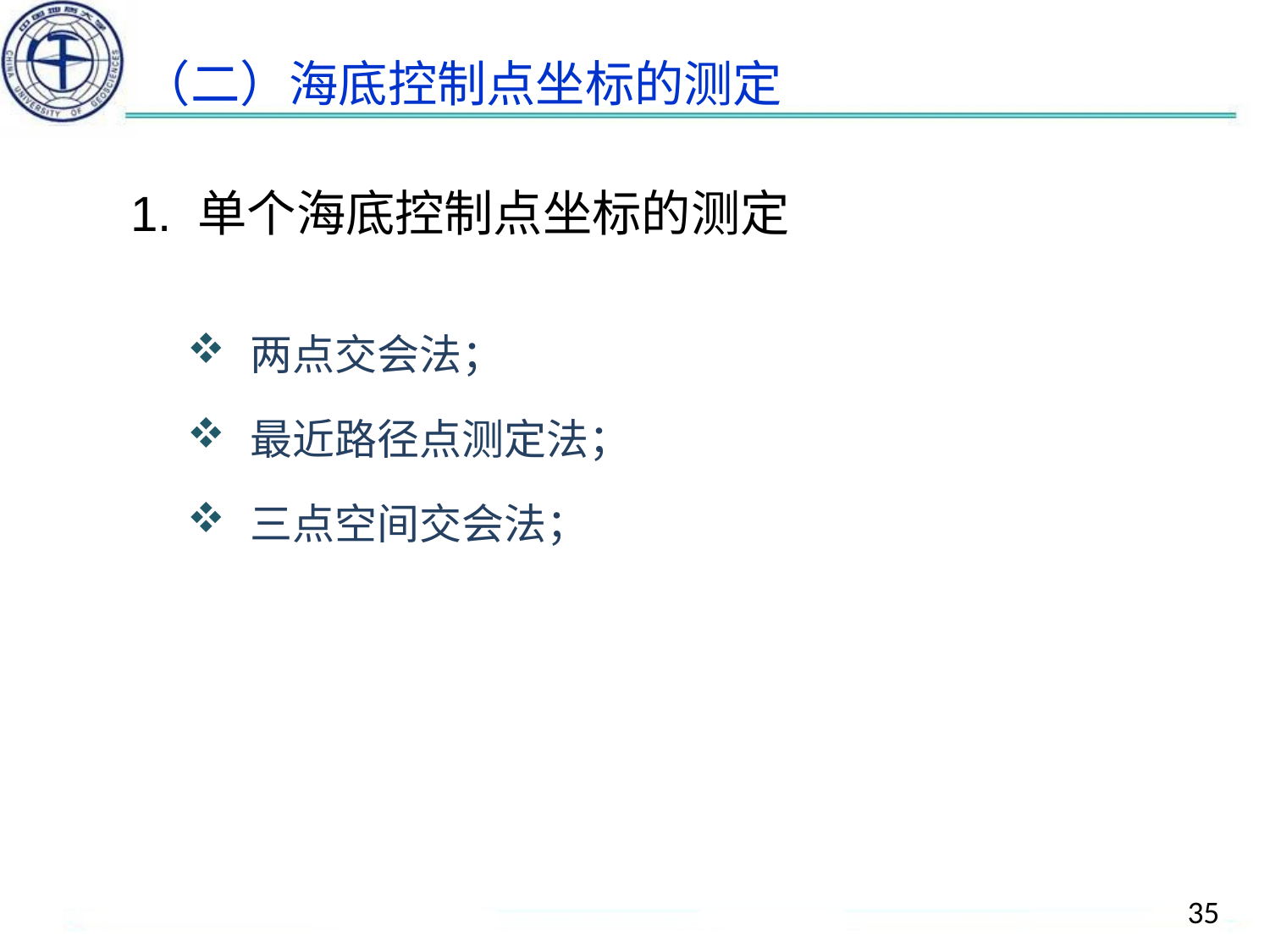

（二）海底控制点坐标的测定
1. 单个海底控制点坐标的测定
两点交会法；
最近路径点测定法；
三点空间交会法；

35